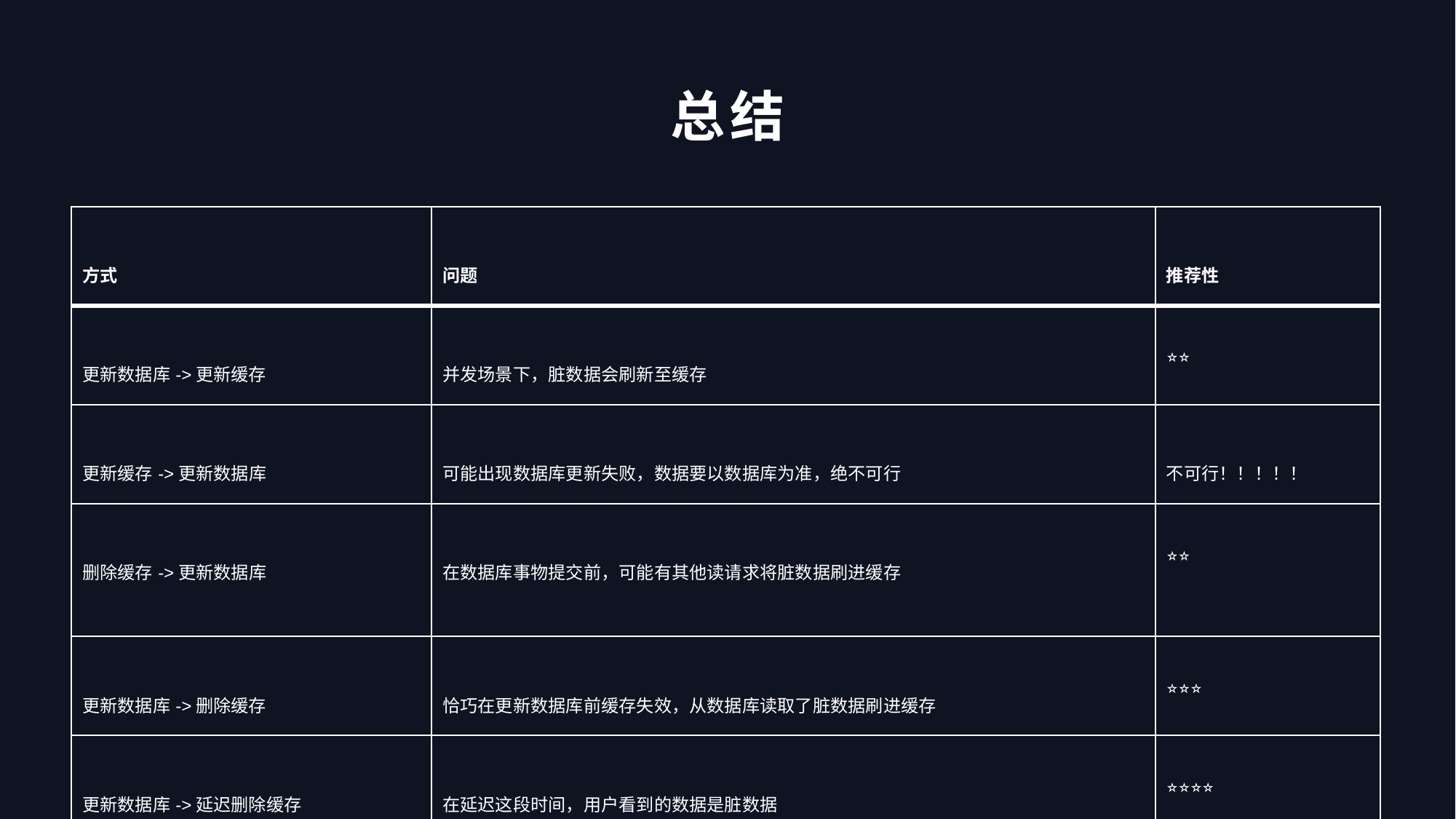

# 总结
| 方式 | 问题 | 推荐性 |
| --- | --- | --- |
| 更新数据库->更新缓存 | 并发场景下，脏数据会刷新至缓存 | ⭐️⭐️ |
| 更新缓存->更新数据库 | 可能出现数据库更新失败，数据要以数据库为准，绝不可行 | 不可行！！！！！ |
| 删除缓存->更新数据库 | 在数据库事物提交前，可能有其他读请求将脏数据刷进缓存 | ⭐️⭐️ |
| 更新数据库->删除缓存 | 恰巧在更新数据库前缓存失效，从数据库读取了脏数据刷进缓存 | ⭐️⭐️⭐️ |
| 更新数据库->延迟删除缓存 | 在延迟这段时间，用户看到的数据是脏数据 | ⭐️⭐️⭐️⭐️ |
| 删除缓存->更新数据库->延迟删除缓存 | 还是会有读取为提交事物的脏数据并刷入缓存的行为，延迟删除前还是脏数据 | ⭐️⭐️⭐️⭐️ |
| 更新数据库->删除缓存->延迟删除缓存 | 相对于上面，相对减小了脏数据刷入缓存的几率 | ⭐️⭐️⭐️⭐️⭐️ |